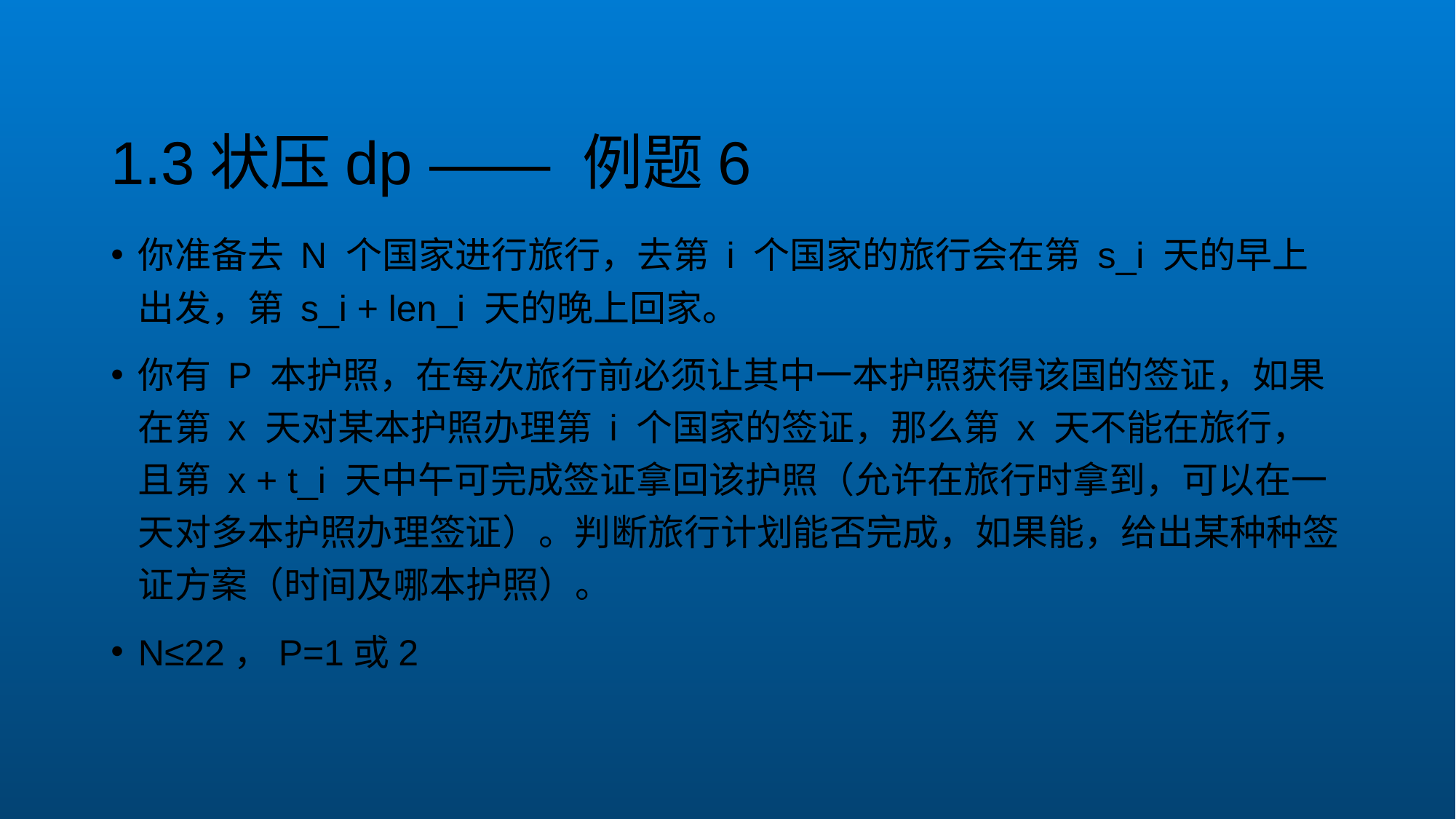

# 1.3状压dp —— 例题6
你准备去 N 个国家进行旅行，去第 i 个国家的旅行会在第 s_i 天的早上出发，第 s_i + len_i 天的晚上回家。
你有 P 本护照，在每次旅行前必须让其中一本护照获得该国的签证，如果在第 x 天对某本护照办理第 i 个国家的签证，那么第 x 天不能在旅行，且第 x + t_i 天中午可完成签证拿回该护照（允许在旅行时拿到，可以在一天对多本护照办理签证）。判断旅行计划能否完成，如果能，给出某种种签证方案（时间及哪本护照）。
N≤22，P=1或2